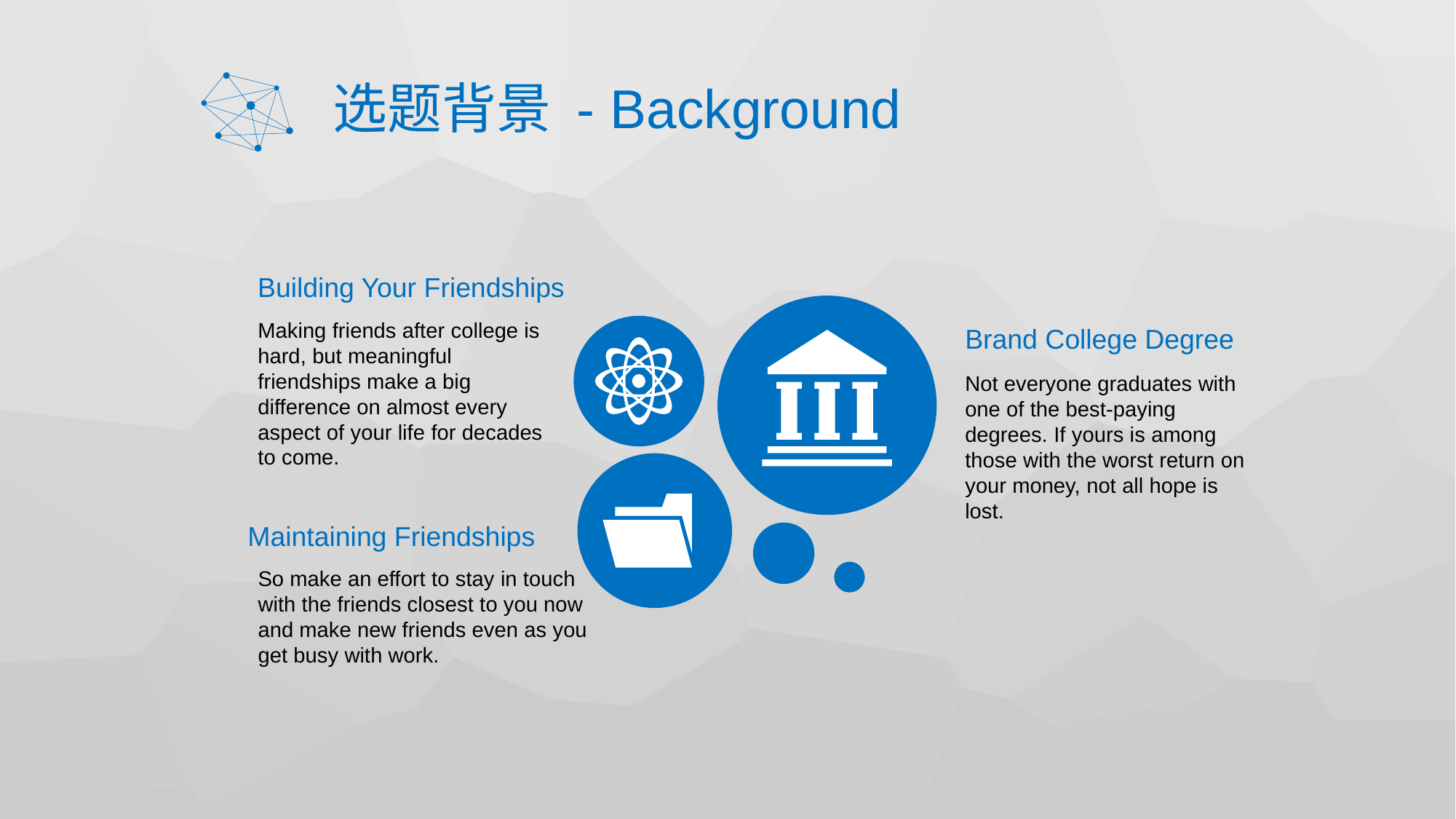

# 选题背景 - Background
Building Your Friendships

Making friends after college is hard, but meaningful friendships make a big difference on almost every aspect of your life for decades to come.

Brand College Degree
Not everyone graduates with one of the best-paying degrees. If yours is among those with the worst return on your money, not all hope is lost.

Maintaining Friendships

So make an effort to stay in touch with the friends closest to you now and make new friends even as you get busy with work.